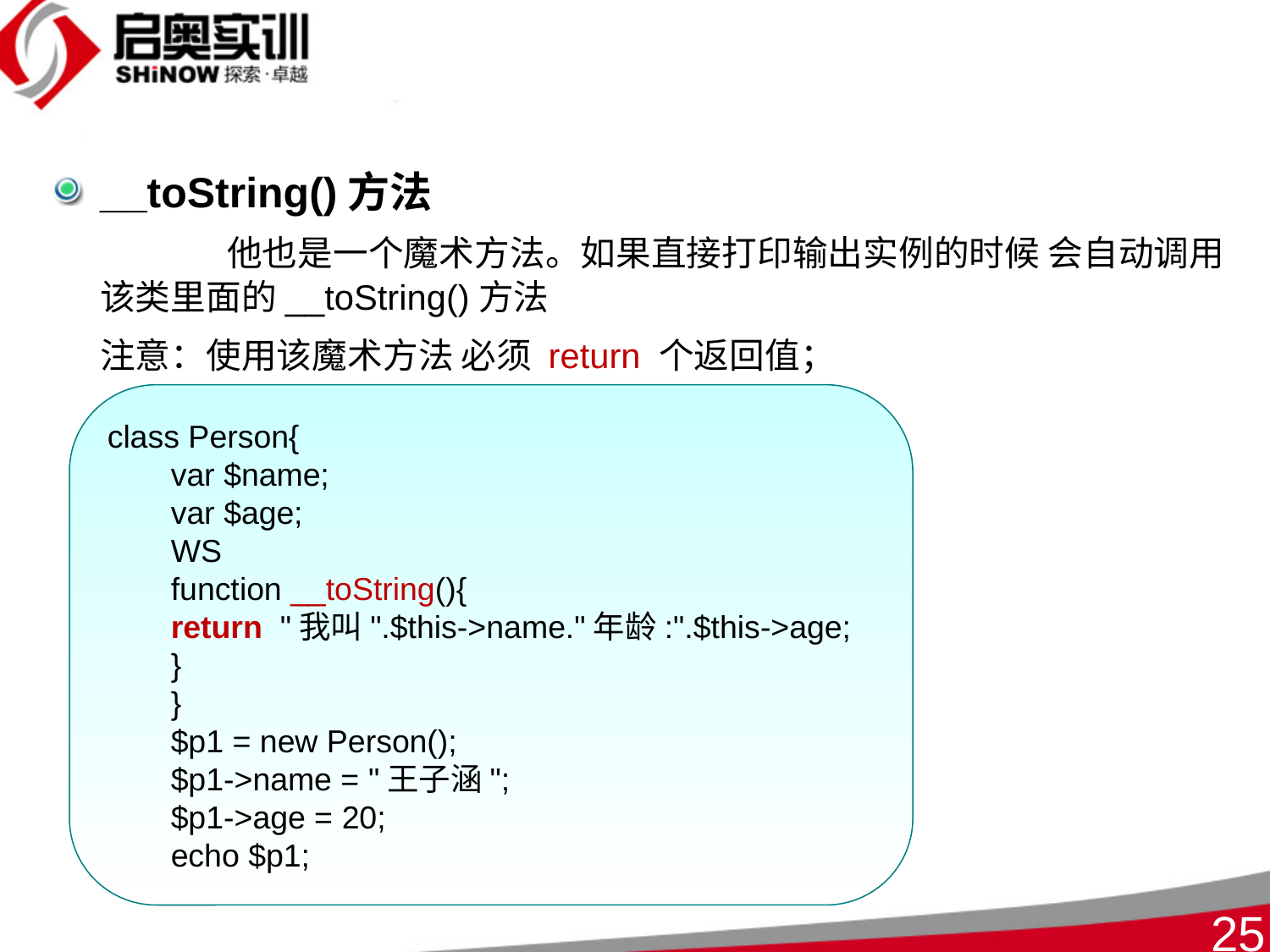

#
__toString()方法
		他也是一个魔术方法。如果直接打印输出实例的时候 会自动调用该类里面的__toString()方法
	注意：使用该魔术方法 必须 return 个返回值；
class Person{
var $name;
var $age;
WS
function __toString(){
return  "我叫".$this->name."年龄:".$this->age;
}
}
$p1 = new Person();
$p1->name = "王子涵";
$p1->age = 20;
echo $p1;
25